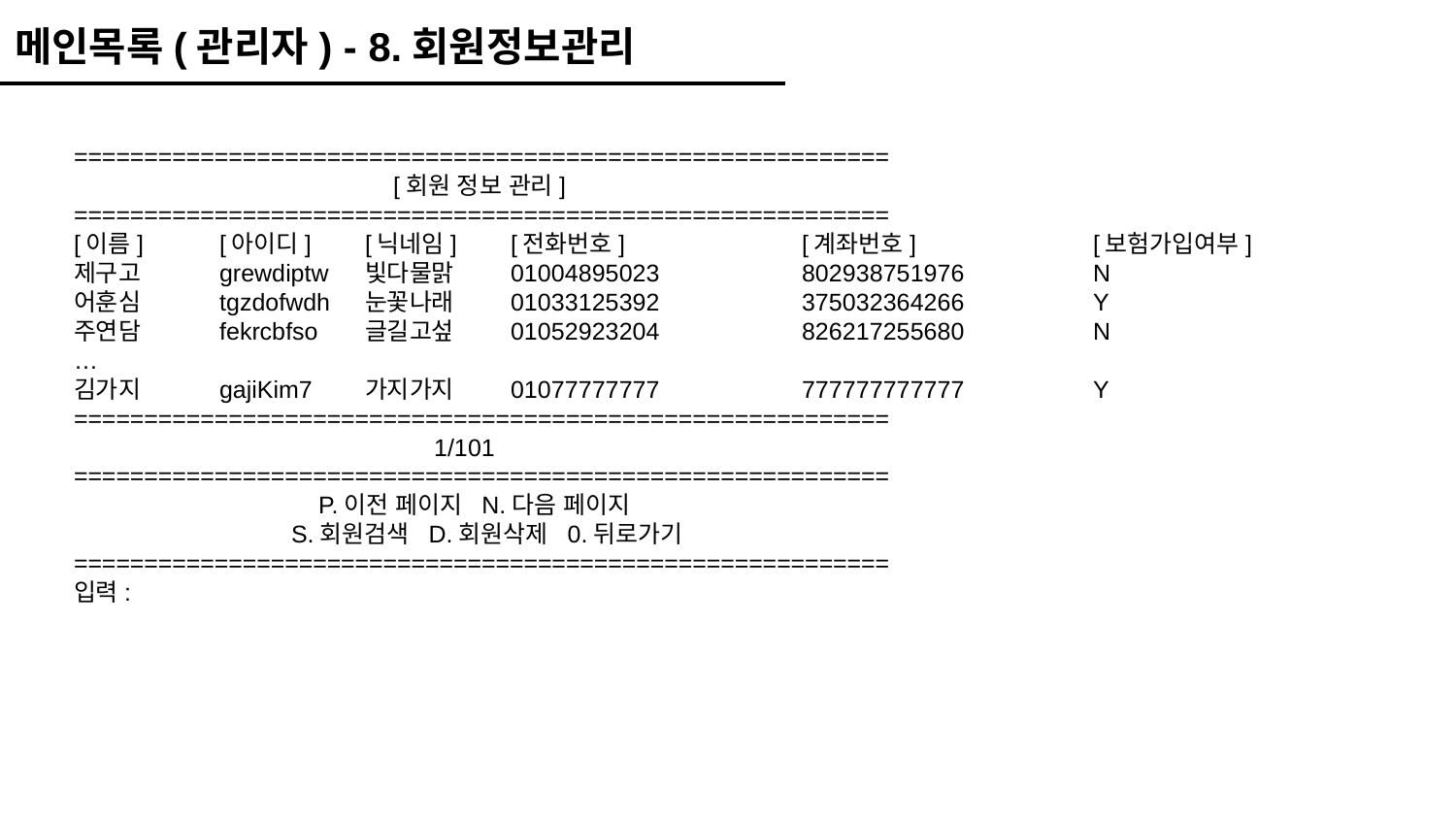

메인목록(관리자) - 8.회원정보관리
==========================================================
                                               [회원 정보 관리]
==========================================================
[이름]	[아이디]	[닉네임]	[전화번호]		[계좌번호]		[보험가입여부]
제구고	grewdiptw	빛다물맑	01004895023	802938751976	N
어훈심	tgzdofwdh	눈꽃나래	01033125392	375032364266	Y
주연담	fekrcbfso	글길고섶	01052923204	826217255680	N
…
김가지	gajiKim7	가지가지	01077777777	777777777777	Y
==========================================================
                                                     1/101
==========================================================
                                    P.이전 페이지  N.다음 페이지
                                S.회원검색  D.회원삭제  0.뒤로가기
==========================================================
입력: